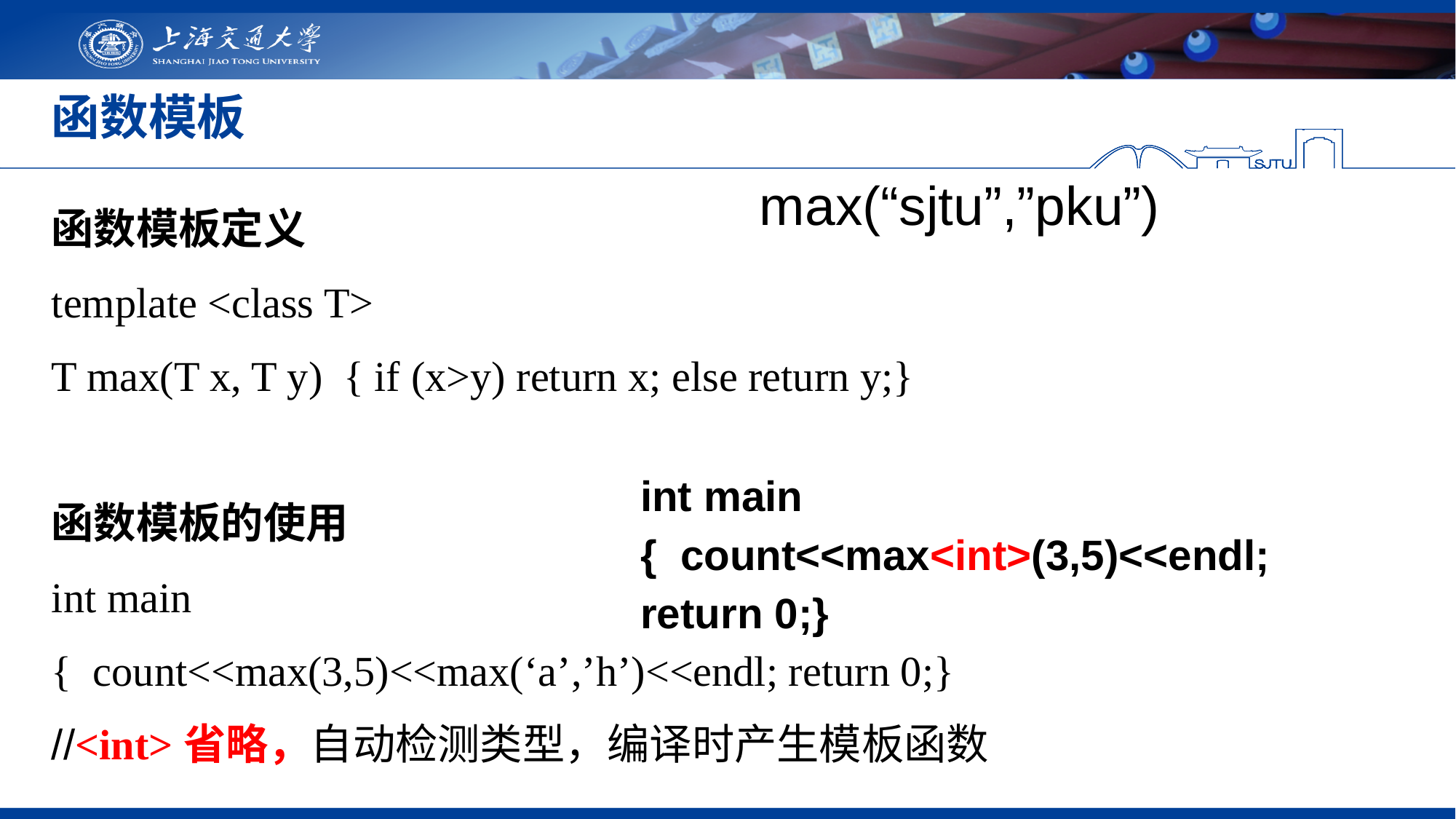

# 函数模板
max(“sjtu”,”pku”)
函数模板定义
template <class T>
T max(T x, T y)  { if (x>y) return x; else return y;}

函数模板的使用
int main
{  count<<max(3,5)<<max(‘a’,’h’)<<endl; return 0;}
//<int>省略，自动检测类型，编译时产生模板函数
int main
{  count<<max<int>(3,5)<<endl; return 0;}